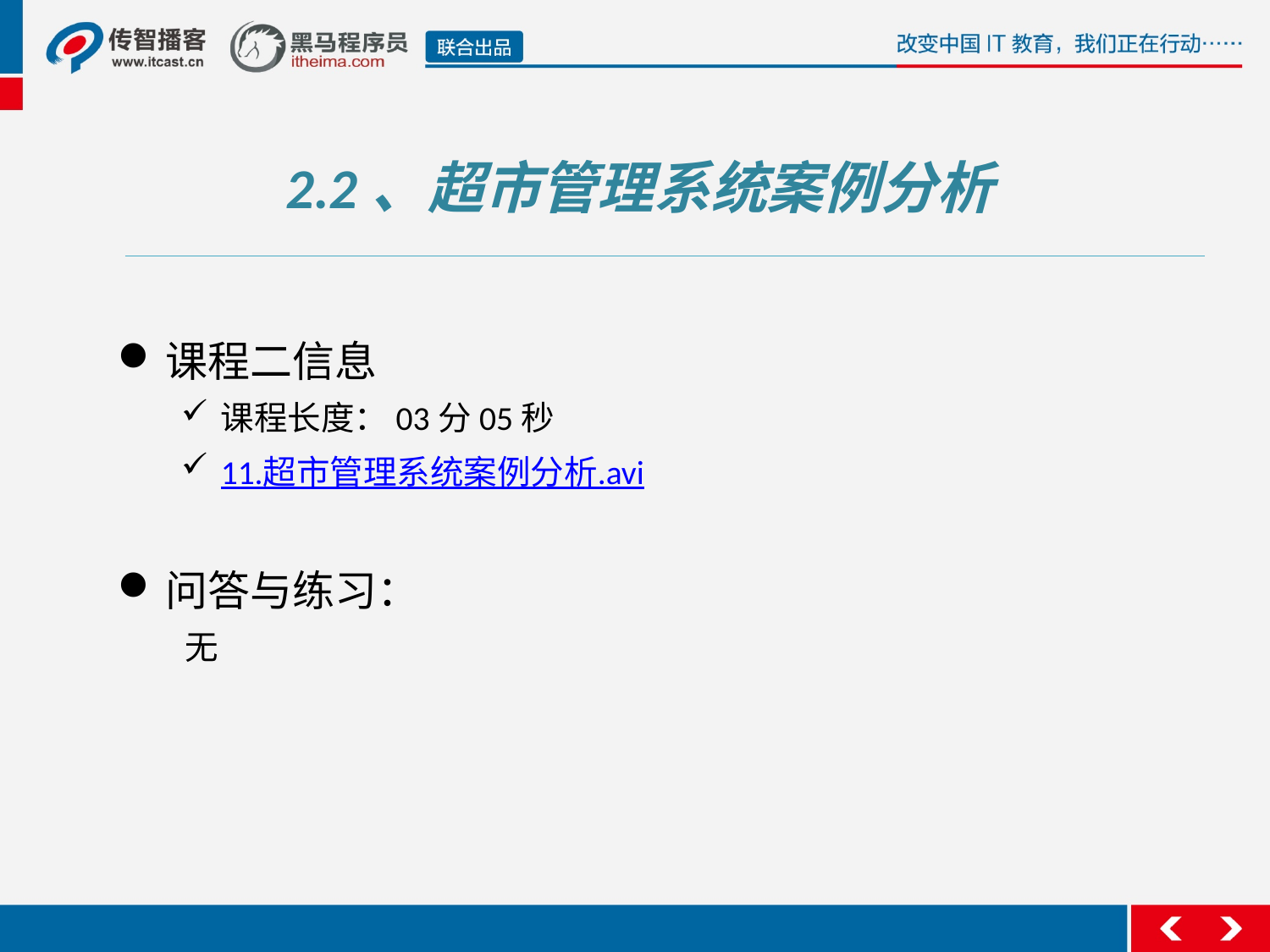

2.2、超市管理系统案例分析

课程二信息
课程长度：03分05秒
11.超市管理系统案例分析.avi

问答与练习：
        无